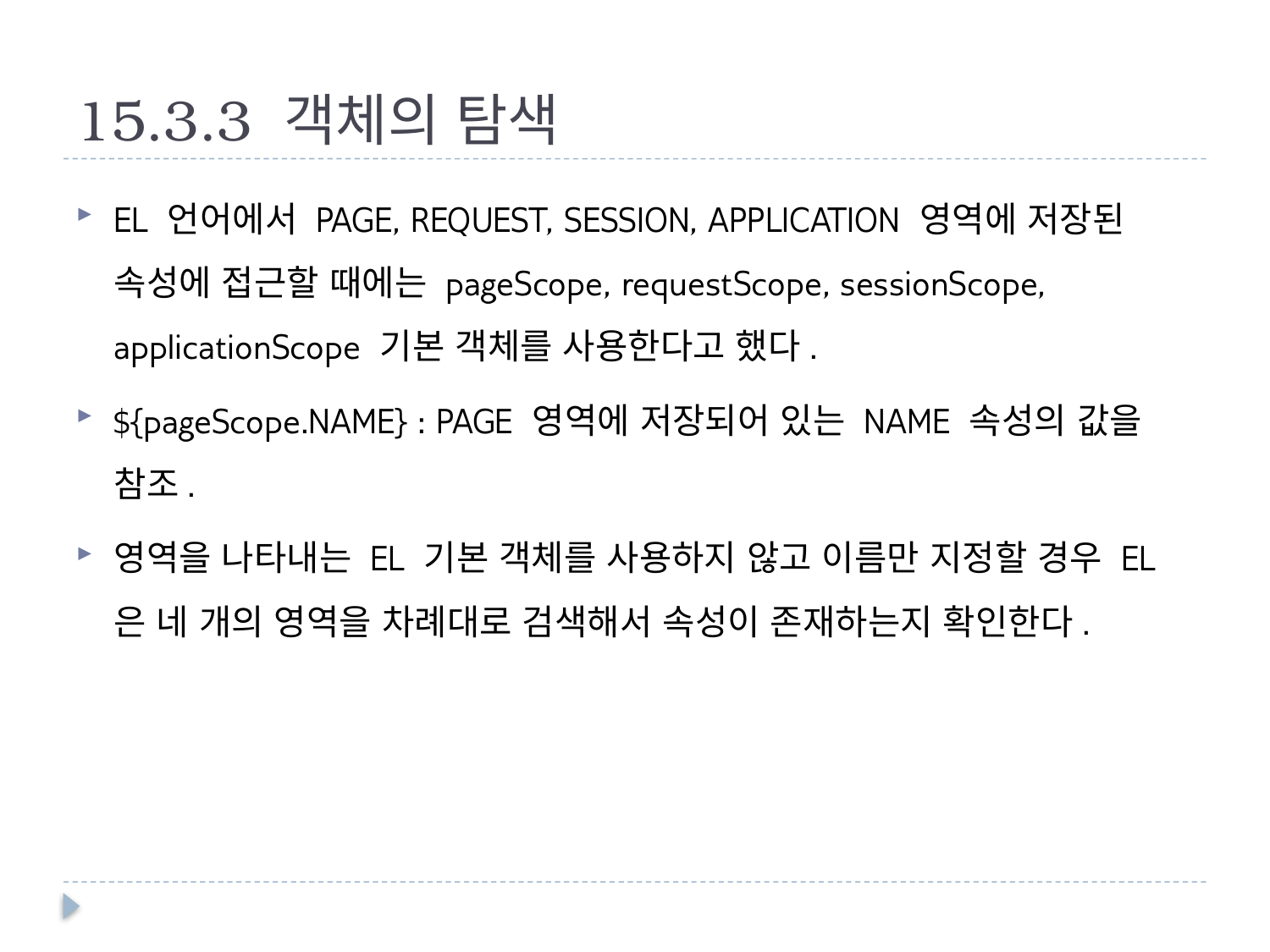

# 15.3.3 객체의 탐색
EL 언어에서 PAGE, REQUEST, SESSION, APPLICATION 영역에 저장된 속성에 접근할 때에는 pageScope, requestScope, sessionScope, applicationScope 기본 객체를 사용한다고 했다.
${pageScope.NAME} : PAGE 영역에 저장되어 있는 NAME 속성의 값을 참조.
영역을 나타내는 EL 기본 객체를 사용하지 않고 이름만 지정할 경우 EL은 네 개의 영역을 차례대로 검색해서 속성이 존재하는지 확인한다.